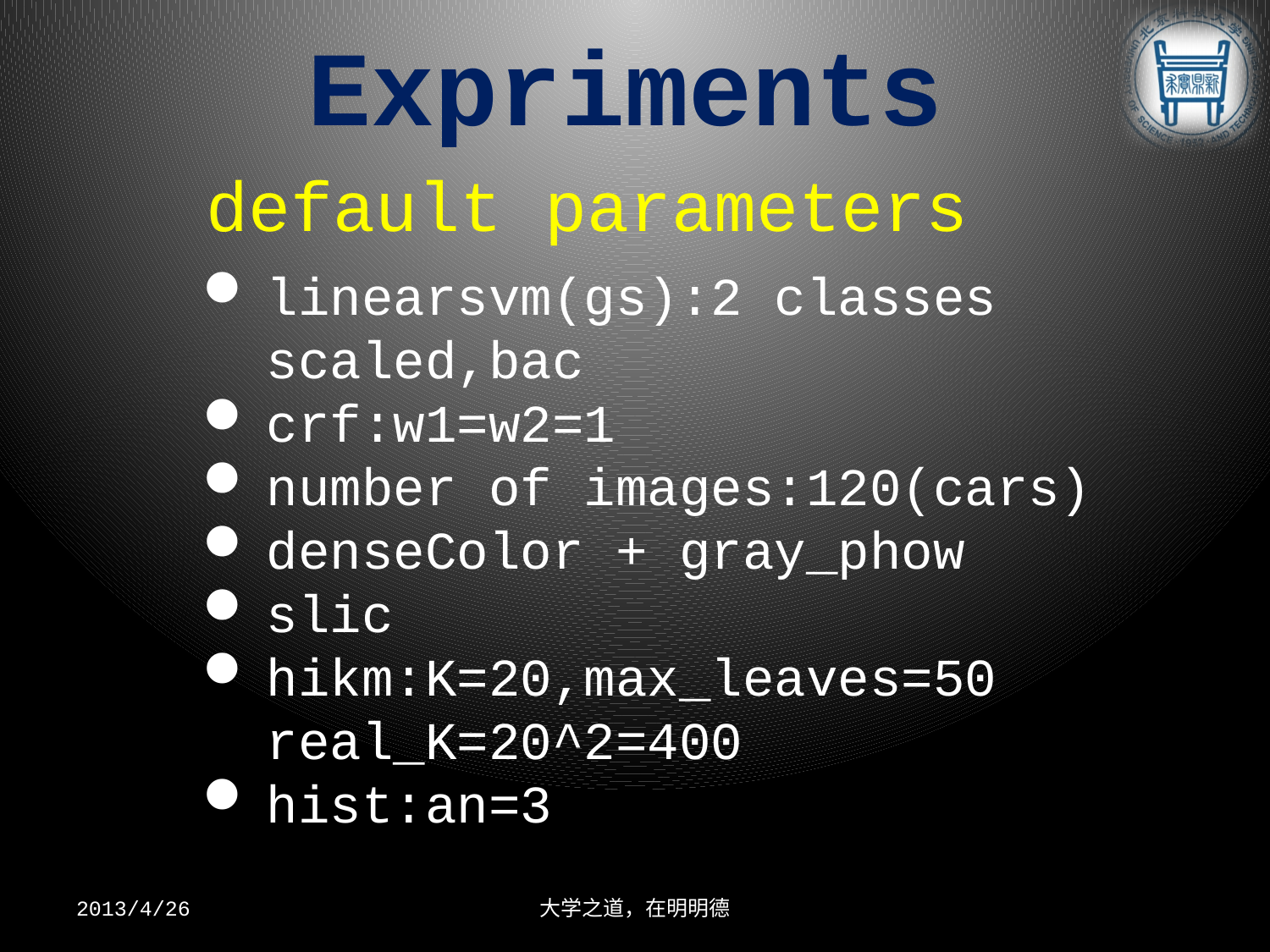

# Expriments
default parameters
linearsvm(gs):2 classes scaled,bac
crf:w1=w2=1
number of images:120(cars)
denseColor + gray_phow
slic
hikm:K=20,max_leaves=50
  real_K=20^2=400
hist:an=3
2013/4/26
大学之道，在明明德